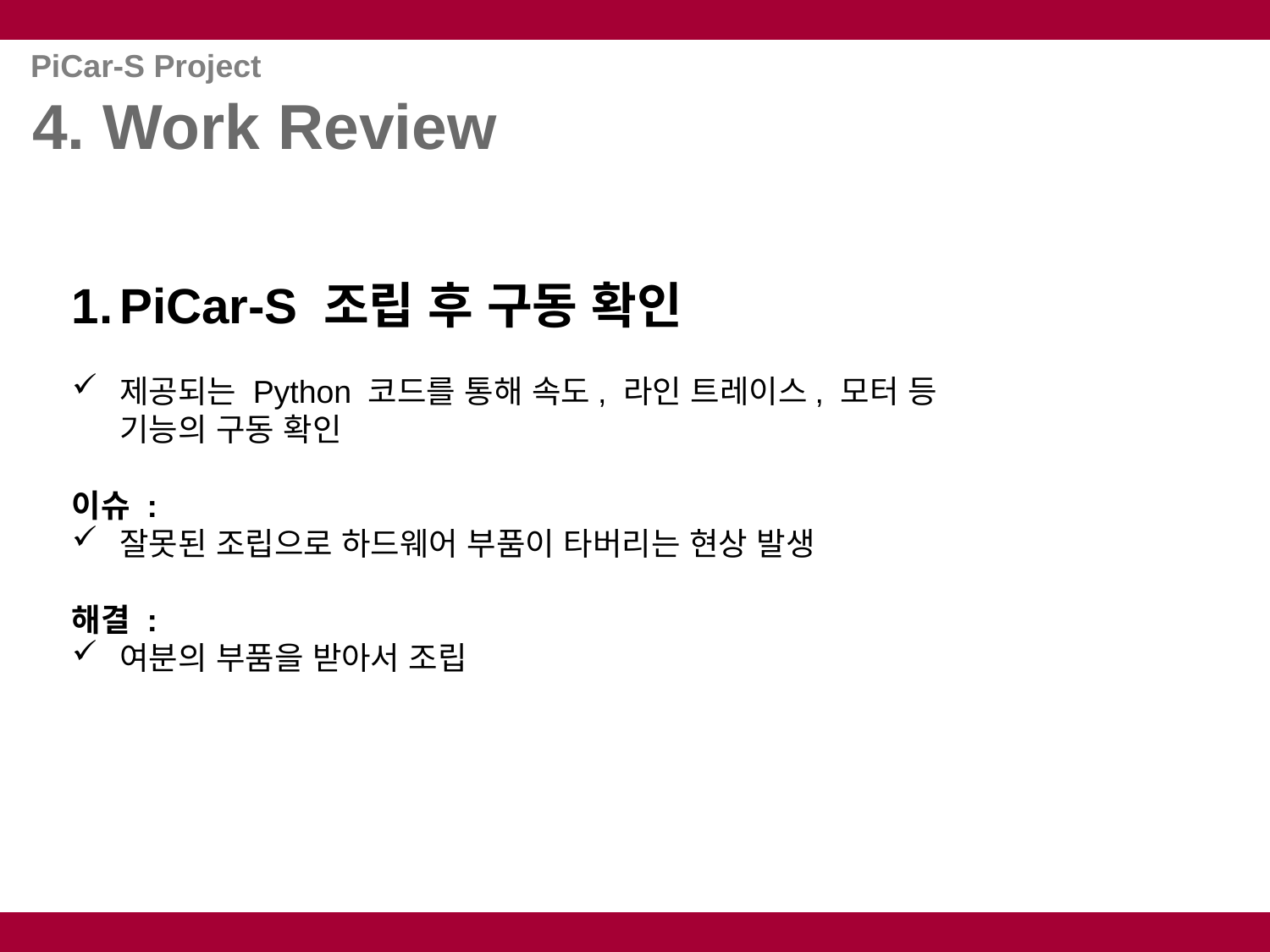

PiCar-S Project
4. Work Review
PiCar-S 조립 후 구동 확인

제공되는 Python 코드를 통해 속도, 라인 트레이스, 모터 등
	기능의 구동 확인

이슈 :
잘못된 조립으로 하드웨어 부품이 타버리는 현상 발생

해결 :
여분의 부품을 받아서 조립